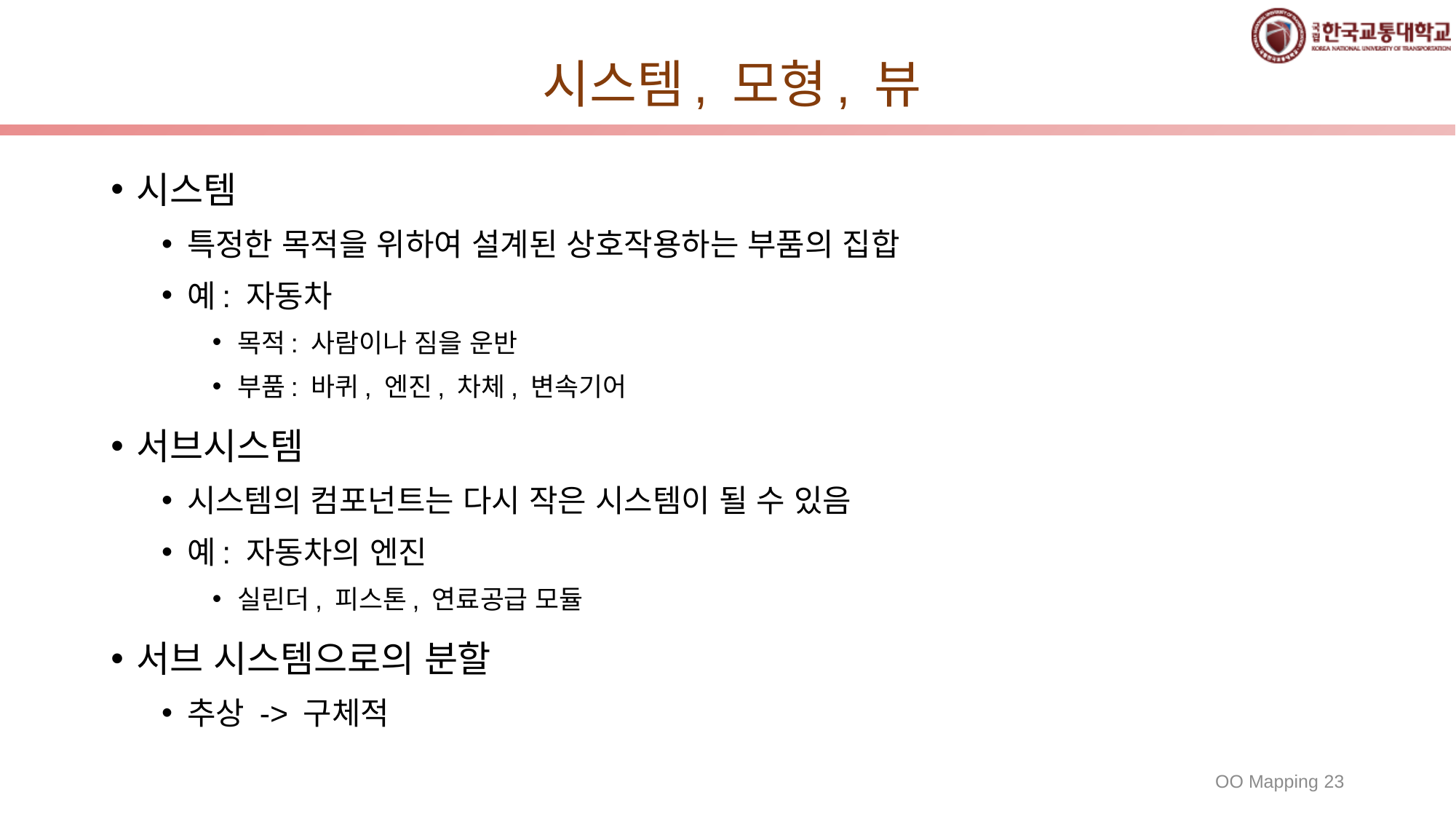

# 시스템, 모형, 뷰
시스템
특정한 목적을 위하여 설계된 상호작용하는 부품의 집합
예: 자동차
목적: 사람이나 짐을 운반
부품: 바퀴, 엔진, 차체, 변속기어
서브시스템
시스템의 컴포넌트는 다시 작은 시스템이 될 수 있음
예: 자동차의 엔진
실린더, 피스톤, 연료공급 모듈
서브 시스템으로의 분할
추상 -> 구체적
23